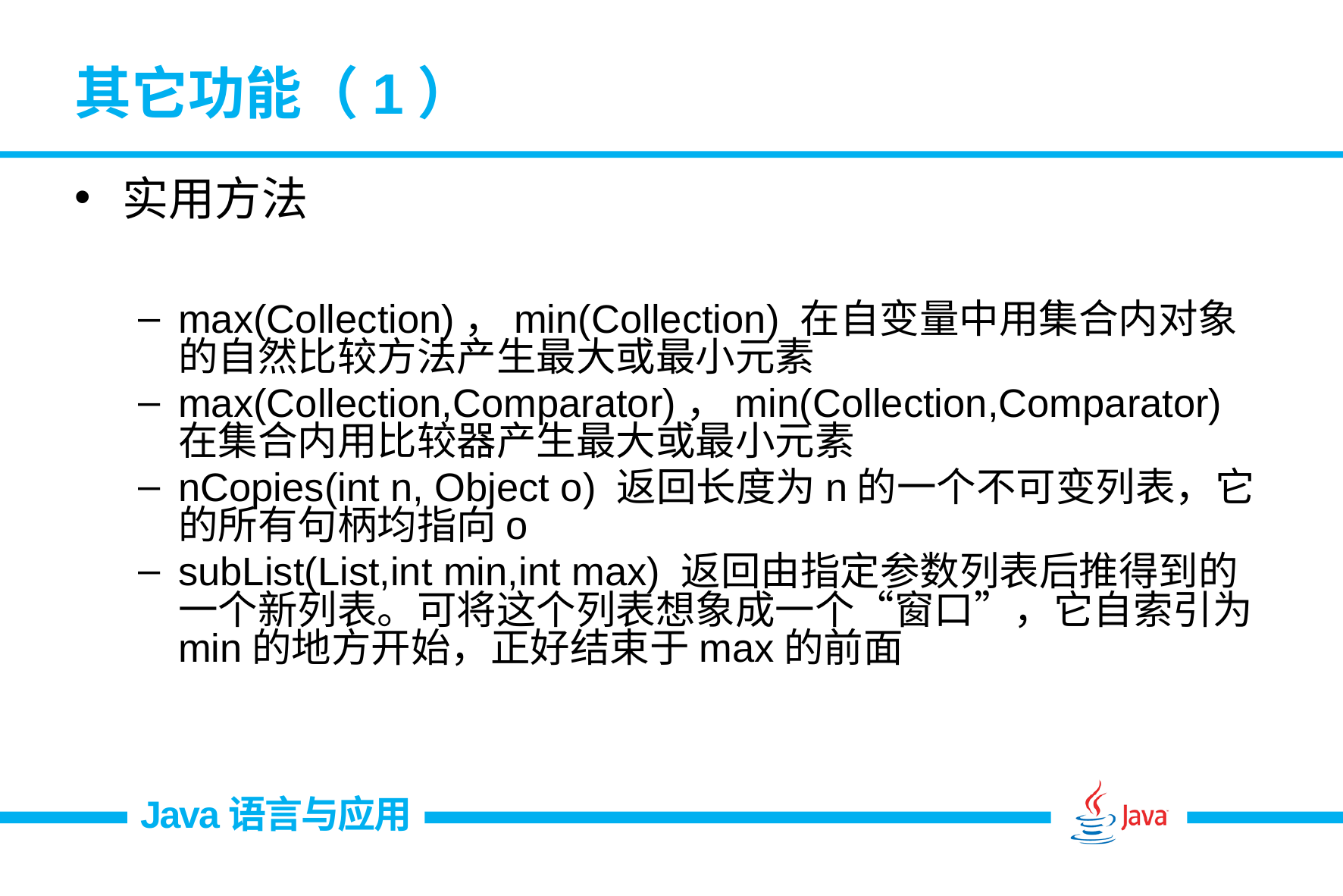

# 其它功能（1）
实用方法

max(Collection)，min(Collection) 在自变量中用集合内对象的自然比较方法产生最大或最小元素
max(Collection,Comparator)，min(Collection,Comparator) 在集合内用比较器产生最大或最小元素
nCopies(int n, Object o) 返回长度为n的一个不可变列表，它的所有句柄均指向o
subList(List,int min,int max) 返回由指定参数列表后推得到的一个新列表。可将这个列表想象成一个“窗口”，它自索引为min的地方开始，正好结束于max的前面